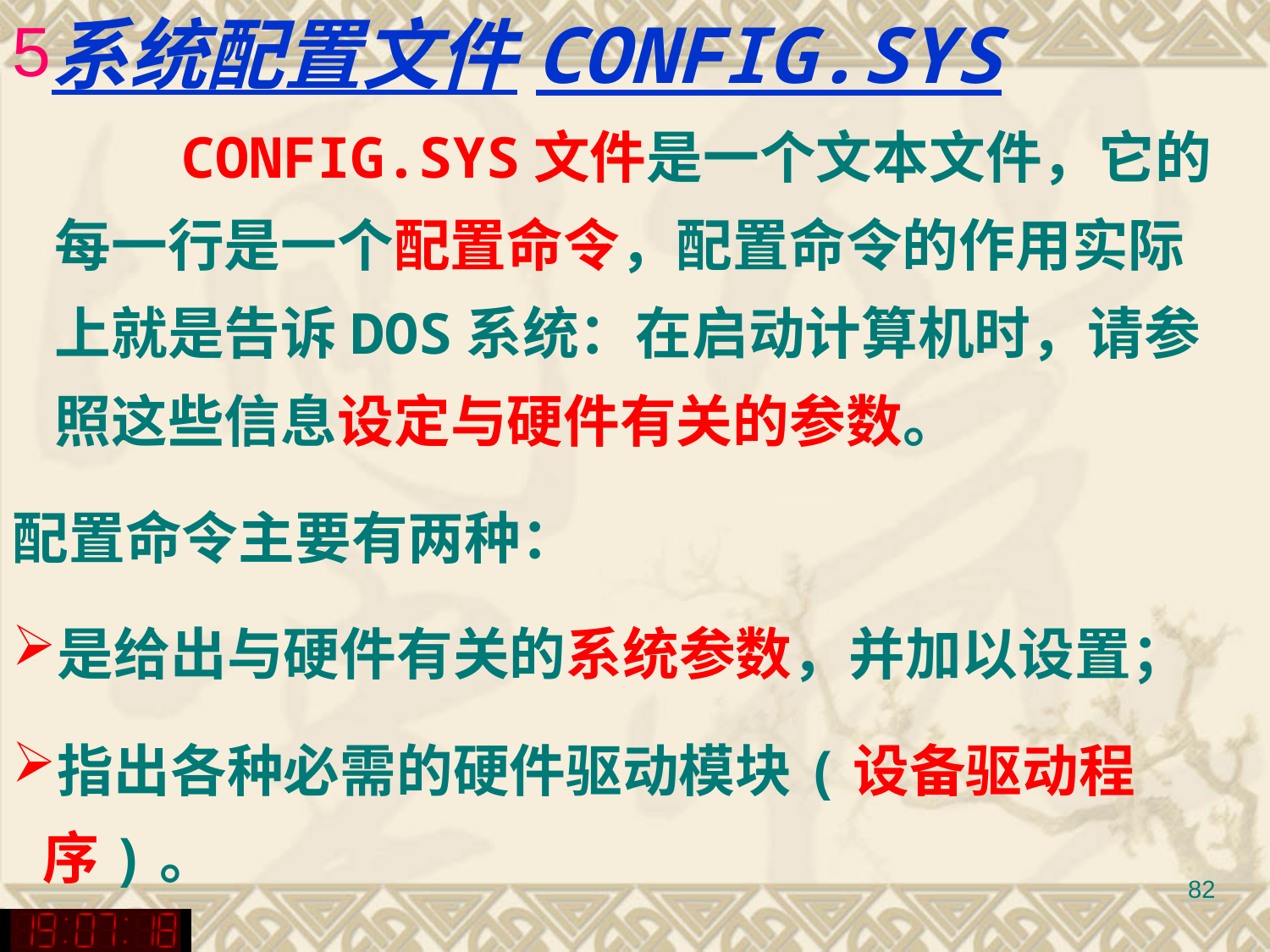

系统配置文件CONFIG.SYS
　　CONFIG.SYS文件是一个文本文件，它的每一行是一个配置命令，配置命令的作用实际上就是告诉DOS系统：在启动计算机时，请参照这些信息设定与硬件有关的参数。
配置命令主要有两种：
是给出与硬件有关的系统参数，并加以设置；
指出各种必需的硬件驱动模块(设备驱动程序)。
82